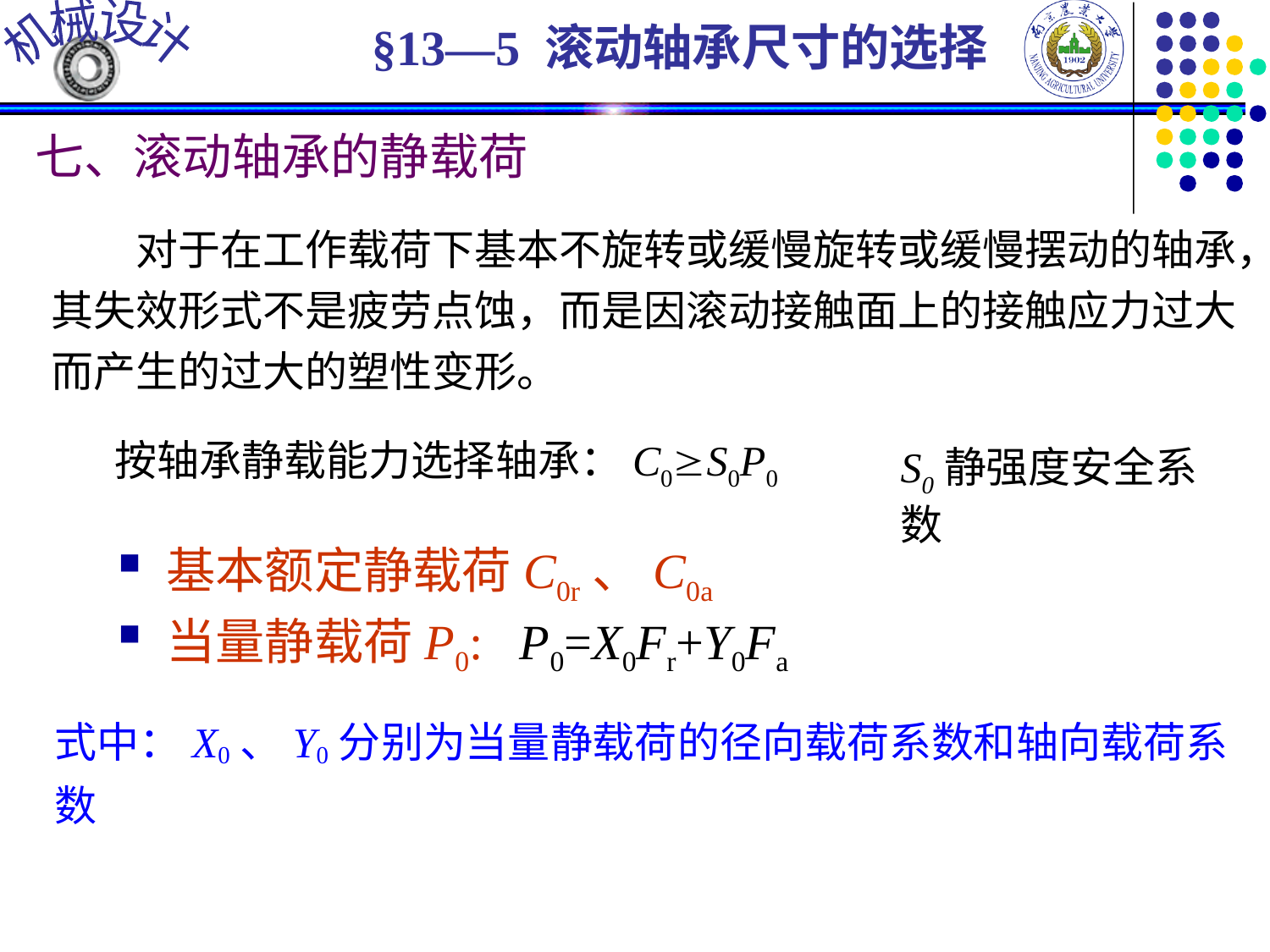

§13—5 滚动轴承尺寸的选择
七、滚动轴承的静载荷
　　对于在工作载荷下基本不旋转或缓慢旋转或缓慢摆动的轴承，其失效形式不是疲劳点蚀，而是因滚动接触面上的接触应力过大而产生的过大的塑性变形。
按轴承静载能力选择轴承：C0≥S0P0
S0静强度安全系数
基本额定静载荷C0r、C0a
当量静载荷P0:   P0=X0Fr+Y0Fa
式中：X0、Y0分别为当量静载荷的径向载荷系数和轴向载荷系数